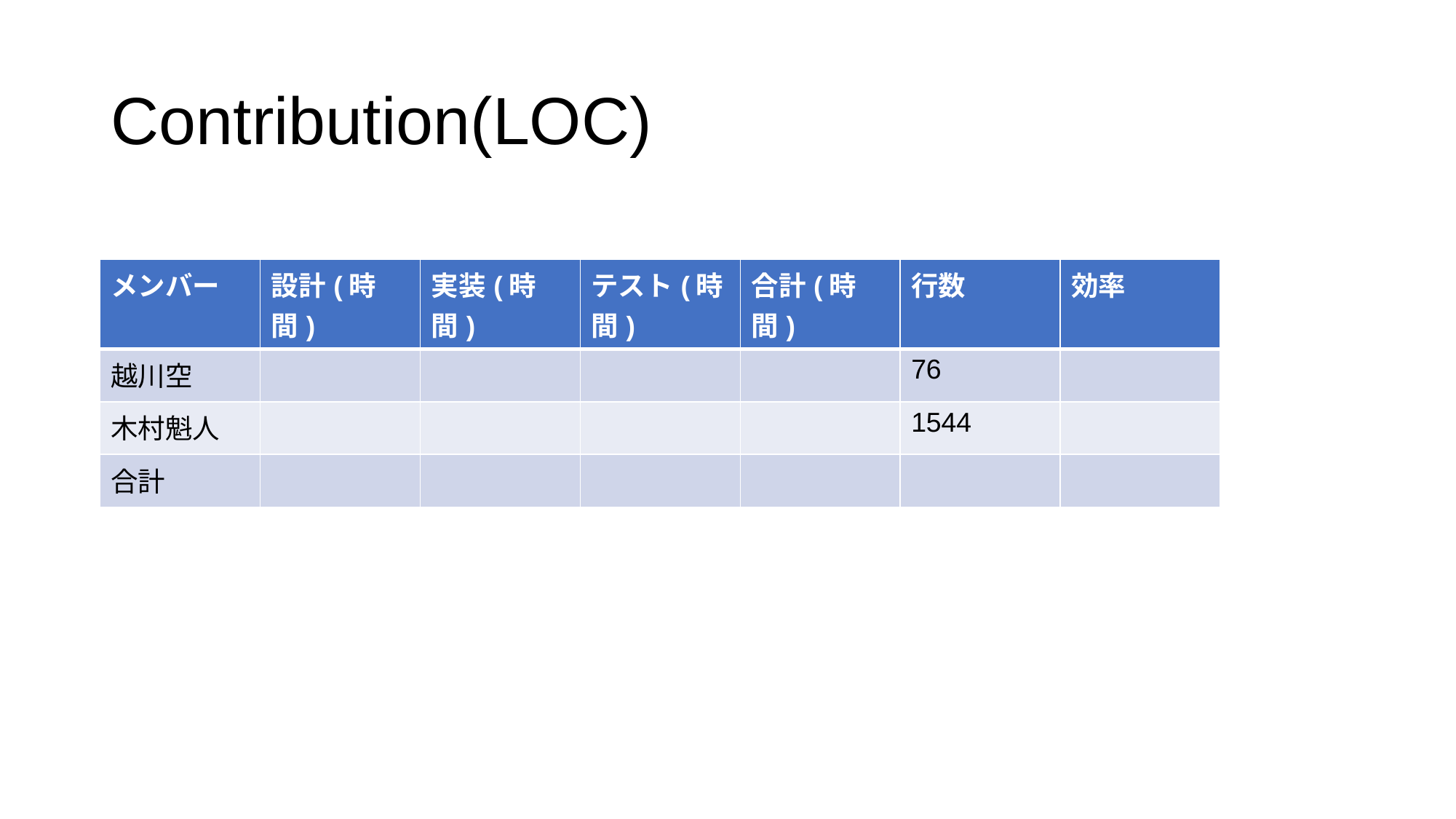

# Contribution(LOC)
| メンバー | 設計(時間) | 実装(時間) | テスト(時間) | 合計(時間) | 行数 | 効率 |
| --- | --- | --- | --- | --- | --- | --- |
| 越川空 |  |  |  |  | 76 |  |
| 木村魁人 |  |  |  |  | 1544 |  |
| 合計 |  |  |  |  |  |  |